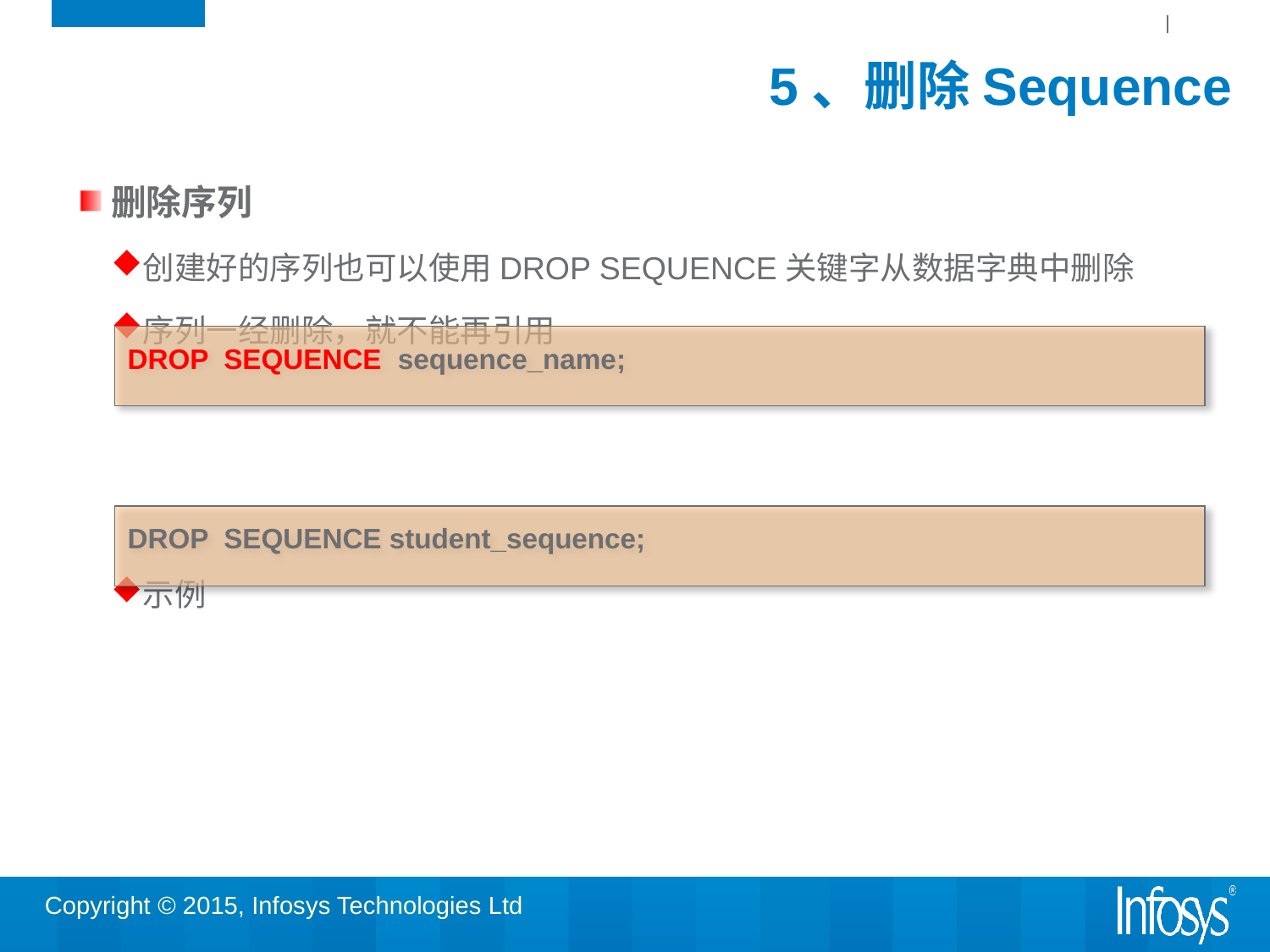

# 5、删除Sequence
删除序列
创建好的序列也可以使用DROP SEQUENCE关键字从数据字典中删除
序列一经删除，就不能再引用

示例
DROP  SEQUENCE  sequence_name;
DROP  SEQUENCE student_sequence;